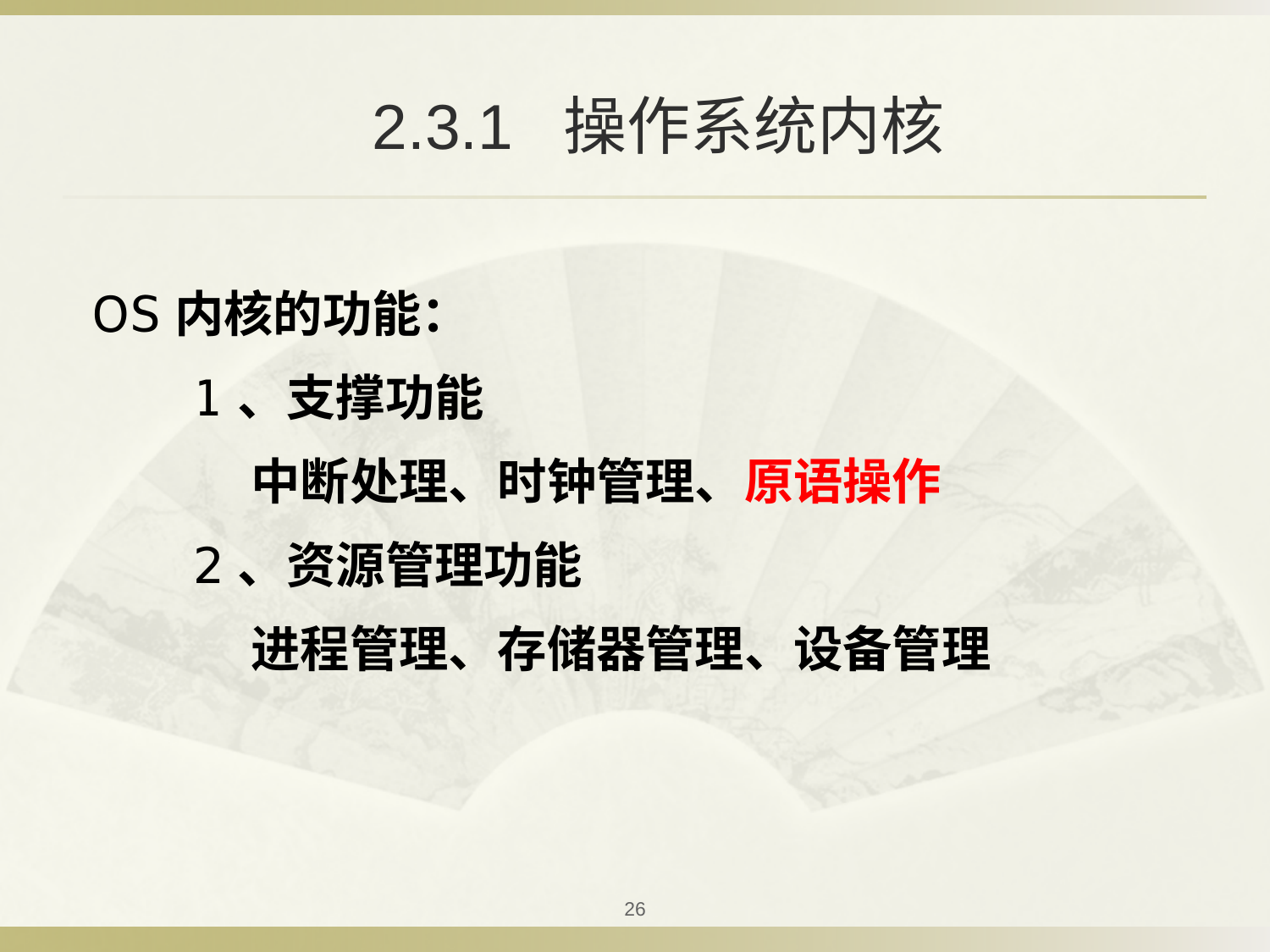

# 2.3.1  操作系统内核
OS内核的功能：
       1、支撑功能
             中断处理、时钟管理、原语操作
       2、资源管理功能
             进程管理、存储器管理、设备管理
26